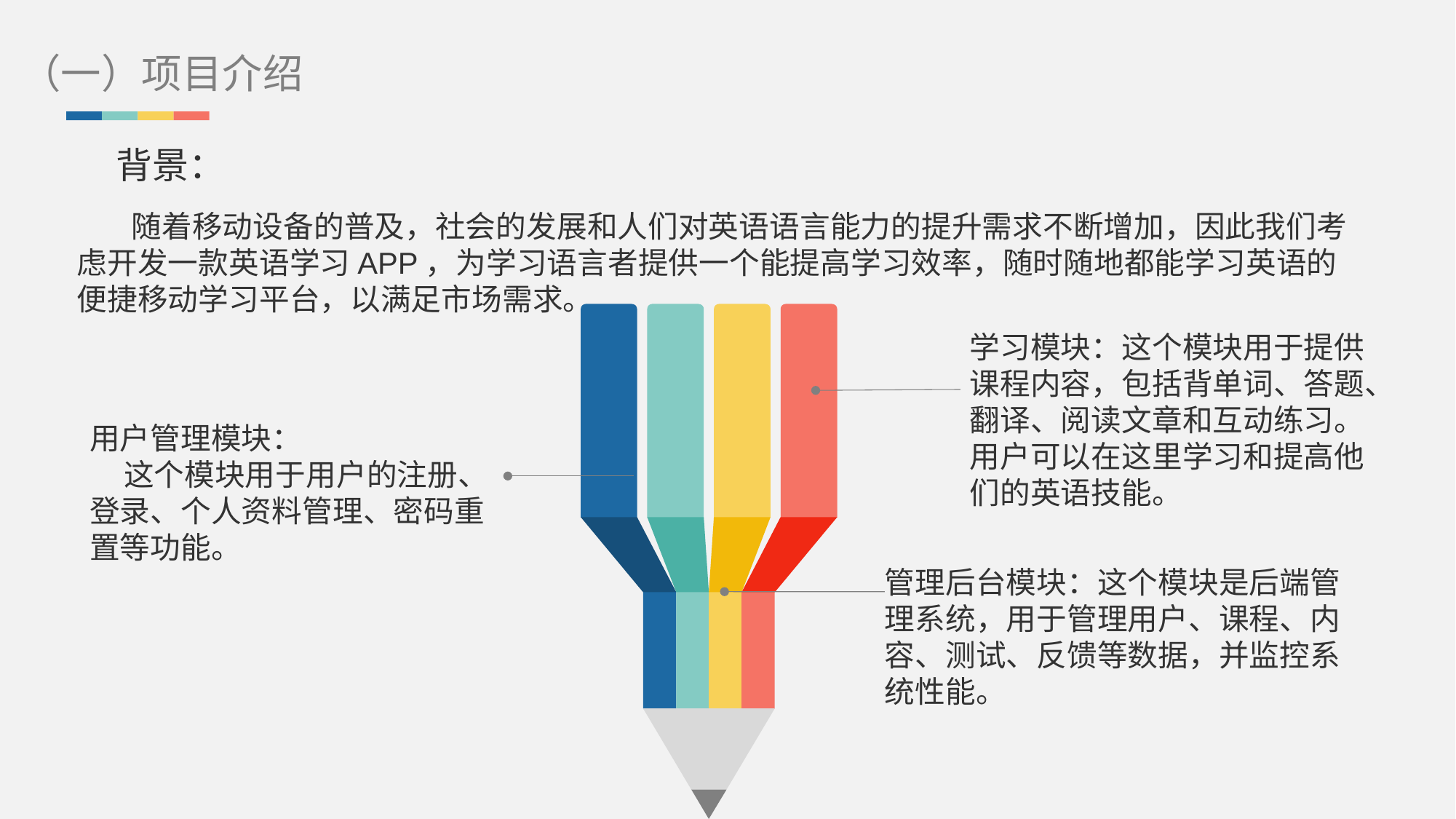

（一）项目介绍

背景：
随着移动设备的普及，社会的发展和人们对英语语言能力的提升需求不断增加，因此我们考虑开发一款英语学习APP，为学习语言者提供一个能提高学习效率，随时随地都能学习英语的便捷移动学习平台，以满足市场需求。

学习模块：这个模块用于提供课程内容，包括背单词、答题、翻译、阅读文章和互动练习。用户可以在这里学习和提高他们的英语技能。

用户管理模块：
    这个模块用于用户的注册、登录、个人资料管理、密码重置等功能。

管理后台模块：这个模块是后端管理系统，用于管理用户、课程、内容、测试、反馈等数据，并监控系统性能。